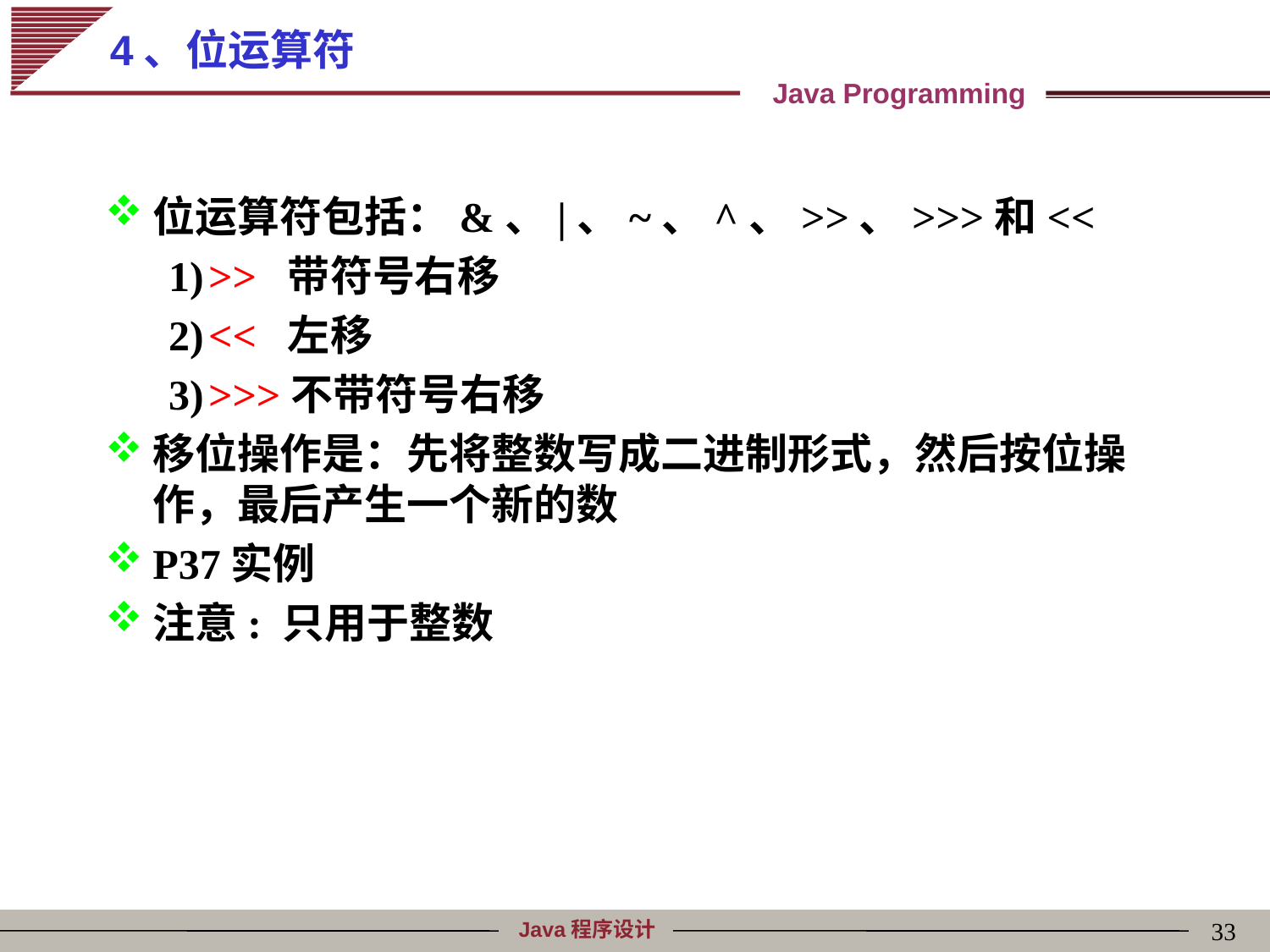

# 4、位运算符
位运算符包括：&、|、~、^、>>、>>>和<<
>>  带符号右移
<<  左移
>>>不带符号右移
移位操作是：先将整数写成二进制形式，然后按位操作，最后产生一个新的数
P37实例
注意: 只用于整数